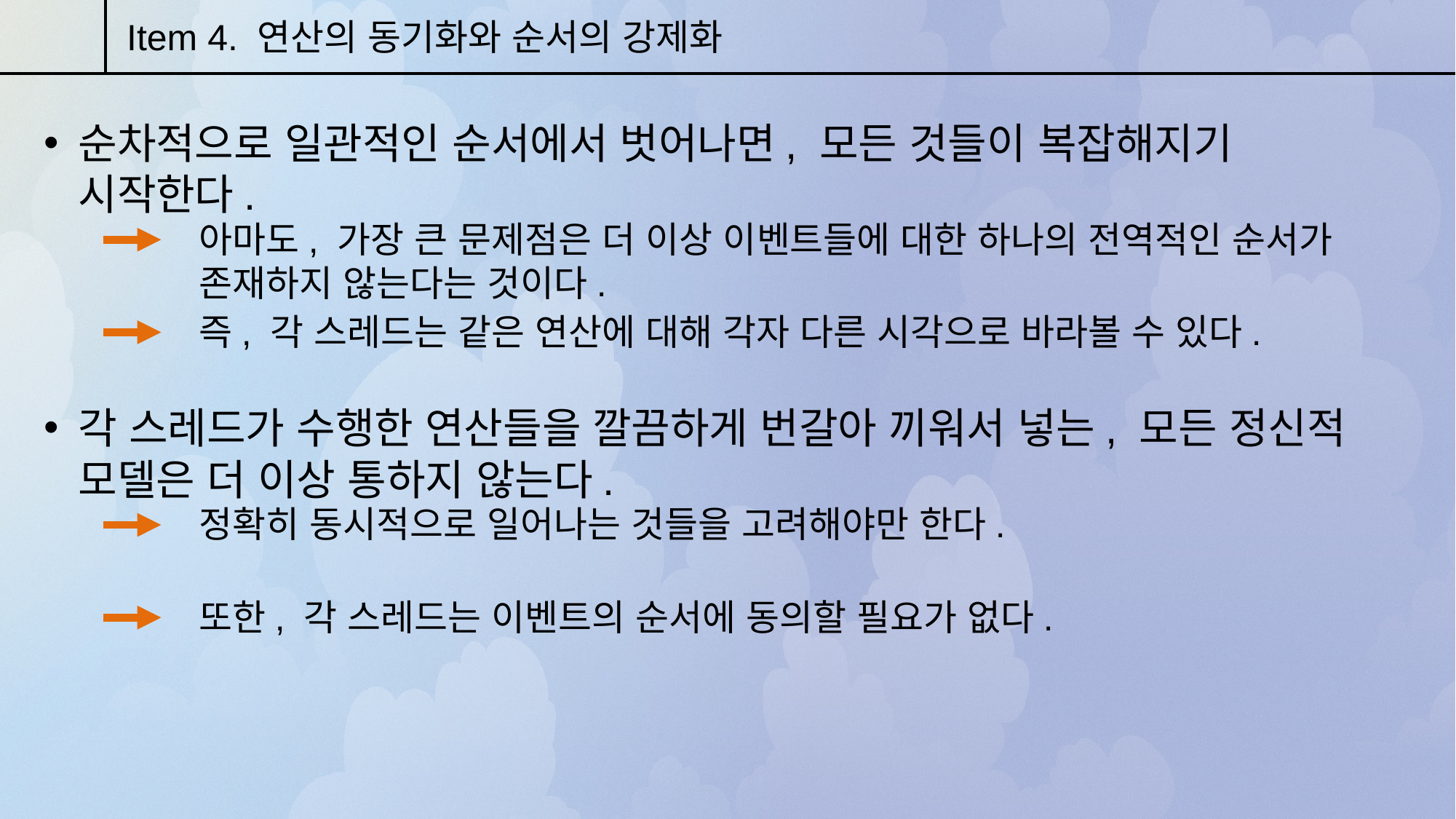

Item 4. 연산의 동기화와 순서의 강제화
순차적으로 일관적인 순서에서 벗어나면, 모든 것들이 복잡해지기 시작한다.
아마도, 가장 큰 문제점은 더 이상 이벤트들에 대한 하나의 전역적인 순서가 존재하지 않는다는 것이다.
즉, 각 스레드는 같은 연산에 대해 각자 다른 시각으로 바라볼 수 있다.
각 스레드가 수행한 연산들을 깔끔하게 번갈아 끼워서 넣는, 모든 정신적 모델은 더 이상 통하지 않는다.
정확히 동시적으로 일어나는 것들을 고려해야만 한다.
또한, 각 스레드는 이벤트의 순서에 동의할 필요가 없다.